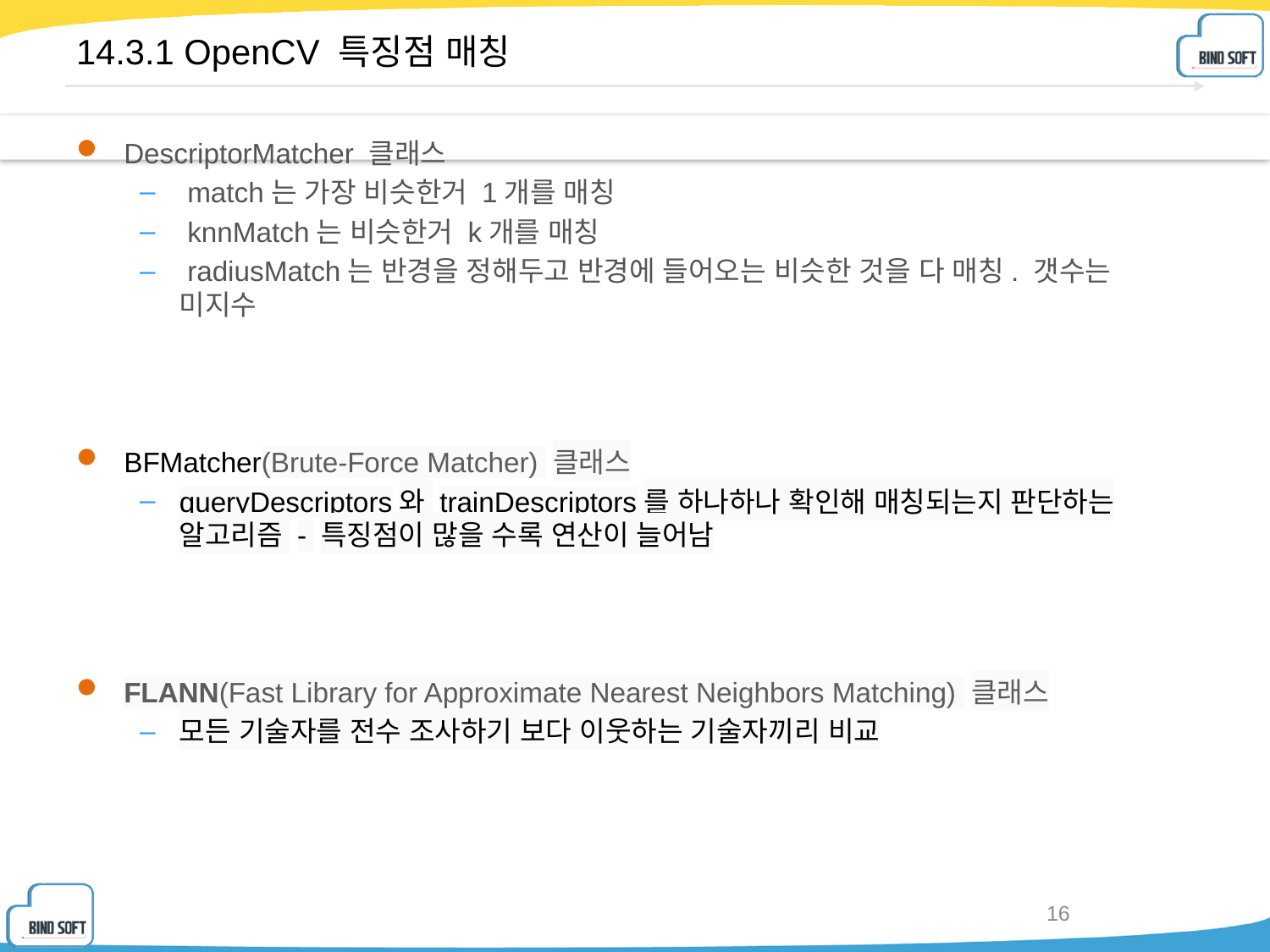

# 14.3.1 OpenCV 특징점 매칭
DescriptorMatcher 클래스
 match는 가장 비슷한거 1개를 매칭
 knnMatch는 비슷한거 k개를 매칭
 radiusMatch는 반경을 정해두고 반경에 들어오는 비슷한 것을 다 매칭. 갯수는 미지수

BFMatcher(Brute-Force Matcher) 클래스
queryDescriptors와 trainDescriptors를 하나하나 확인해 매칭되는지 판단하는 알고리즘 - 특징점이 많을 수록 연산이 늘어남

FLANN(Fast Library for Approximate Nearest Neighbors Matching) 클래스
모든 기술자를 전수 조사하기 보다 이웃하는 기술자끼리 비교

16